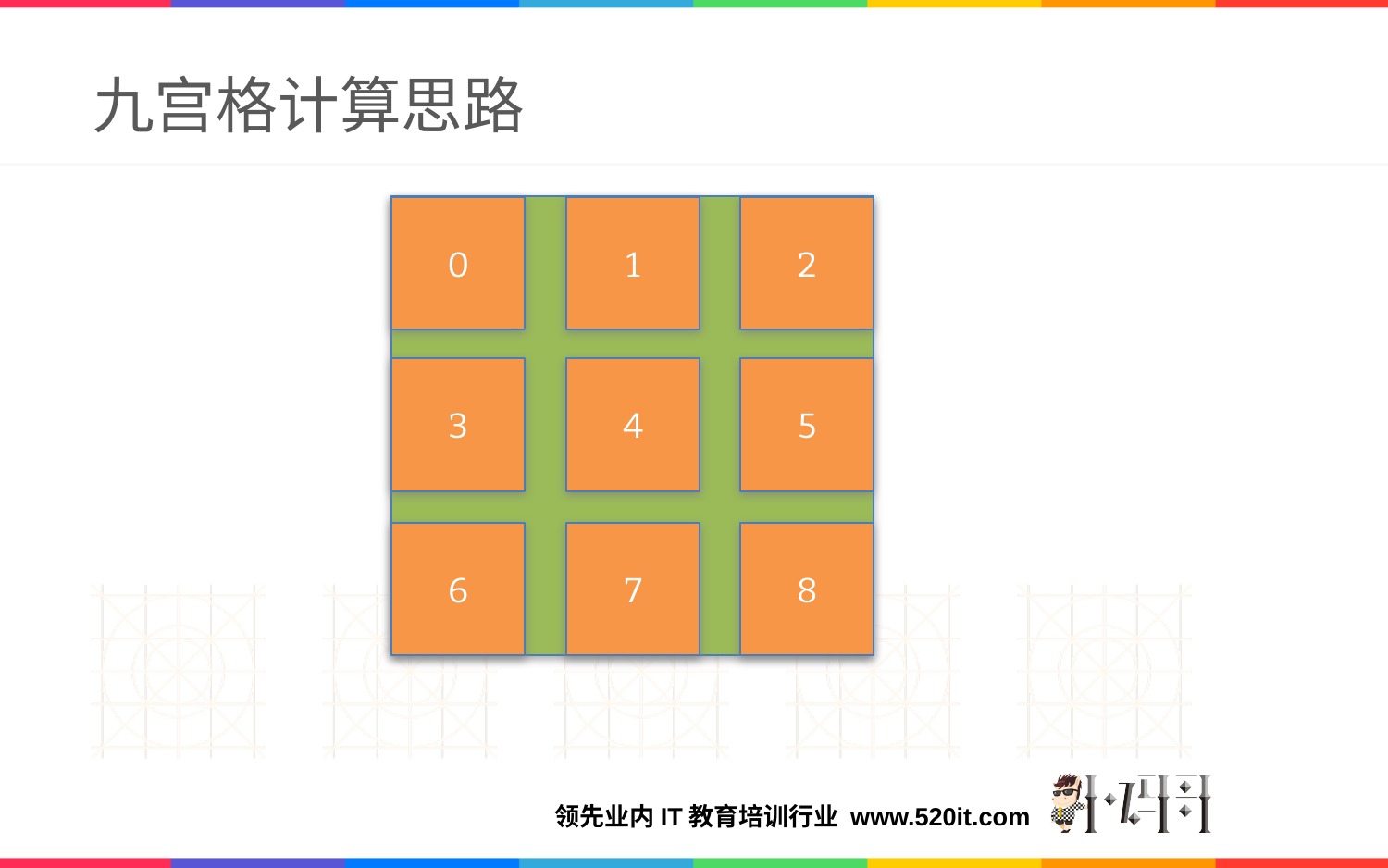

# 九宫格计算思路
0
1
2

3
4
5
6
7
8